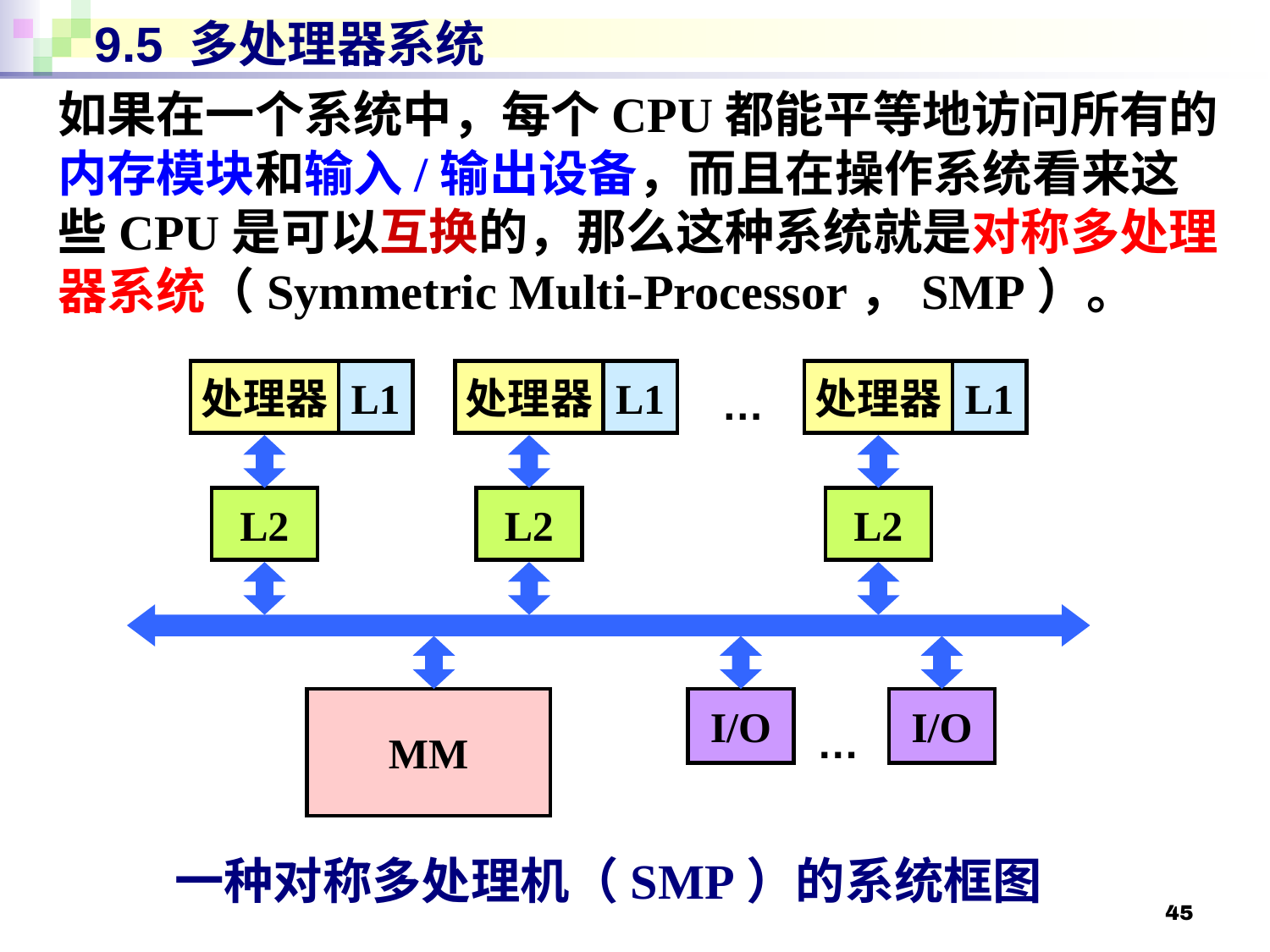

# 9.5 多处理器系统
如果在一个系统中，每个CPU都能平等地访问所有的内存模块和输入/输出设备，而且在操作系统看来这些CPU是可以互换的，那么这种系统就是对称多处理器系统（Symmetric Multi-Processor，SMP）。
处理器
L1

L2

处理器
L1

L2

处理器
L1
…

L2

MM
I/O
I/O
…
一种对称多处理机（SMP）的系统框图
45